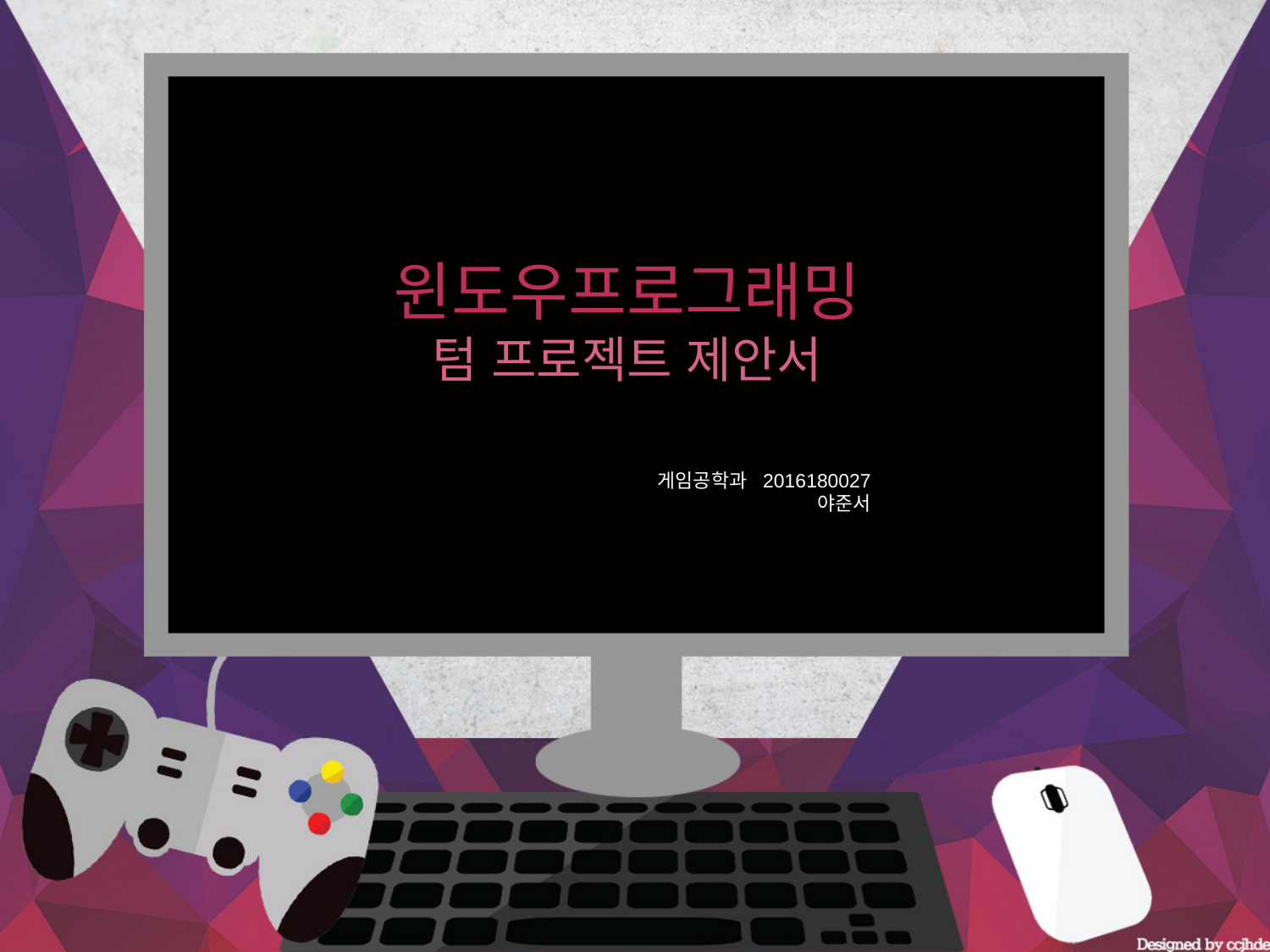

윈도우프로그래밍
텀 프로젝트 제안서
게임공학과  2016180027
  야준서